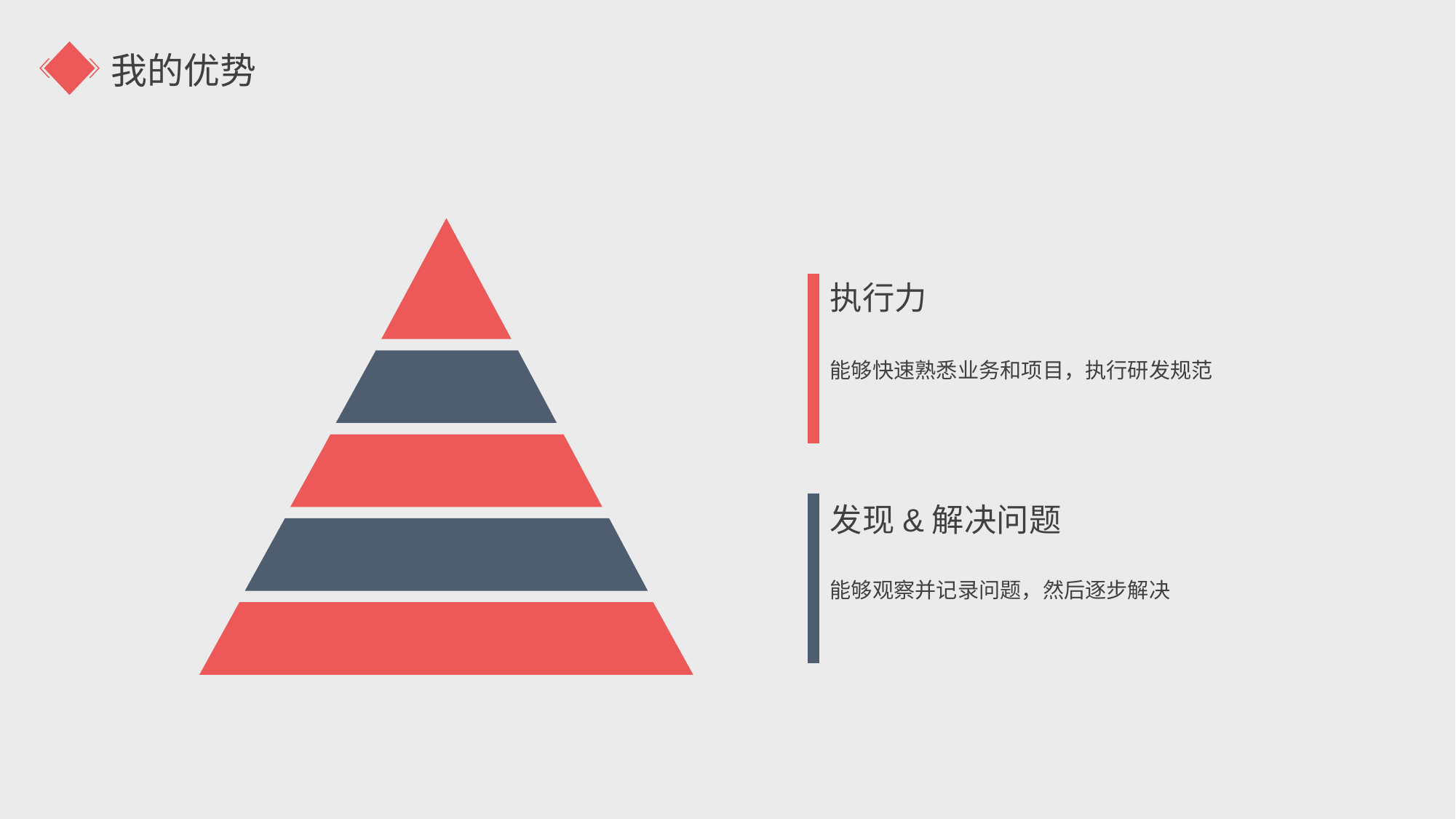

我的优势

执行力

能够快速熟悉业务和项目，执行研发规范

发现&解决问题
能够观察并记录问题，然后逐步解决